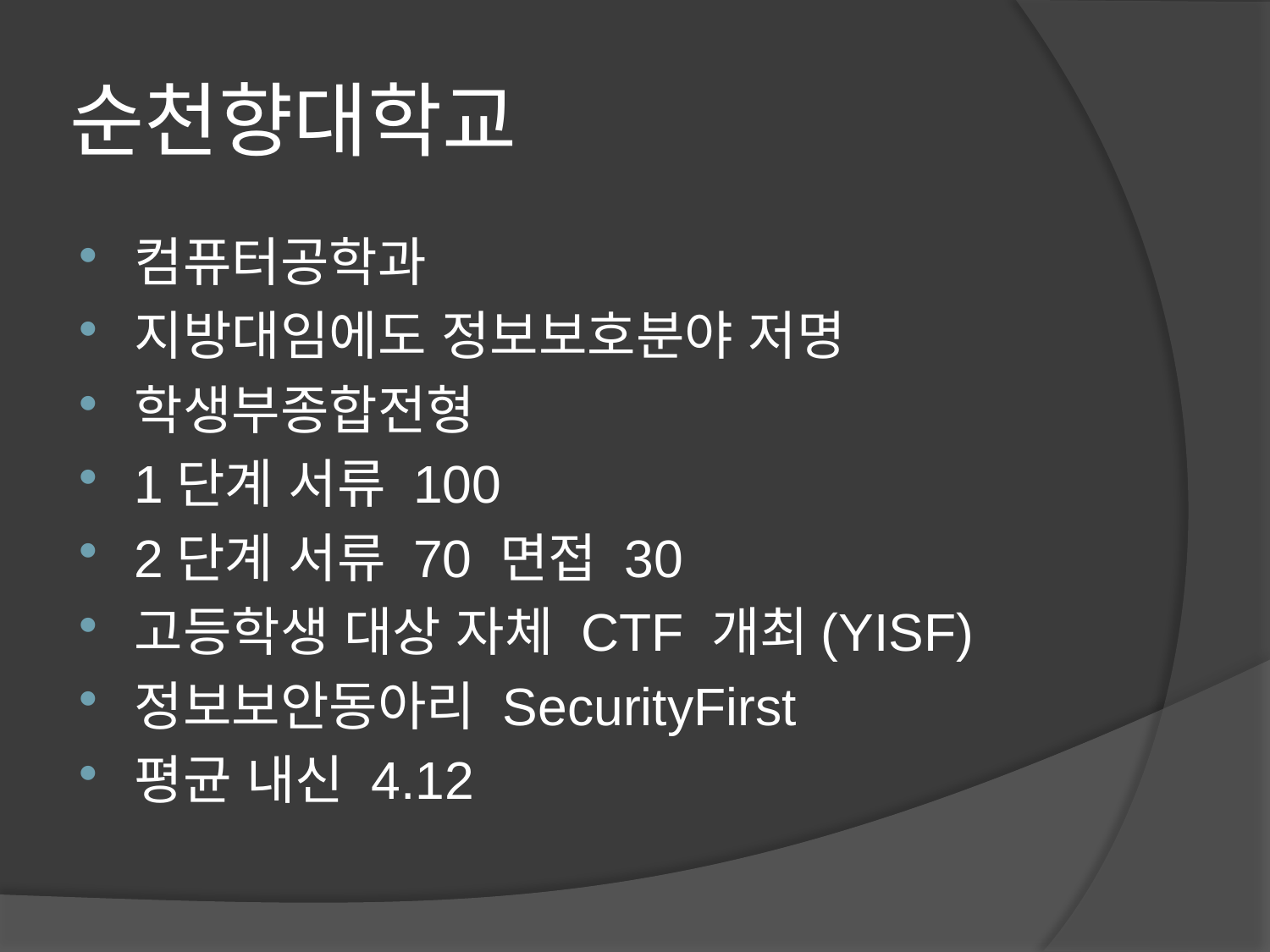

# 순천향대학교
컴퓨터공학과
지방대임에도 정보보호분야 저명
학생부종합전형
1단계 서류 100
2단계 서류 70 면접 30
고등학생 대상 자체 CTF 개최(YISF)
정보보안동아리 SecurityFirst
평균 내신 4.12